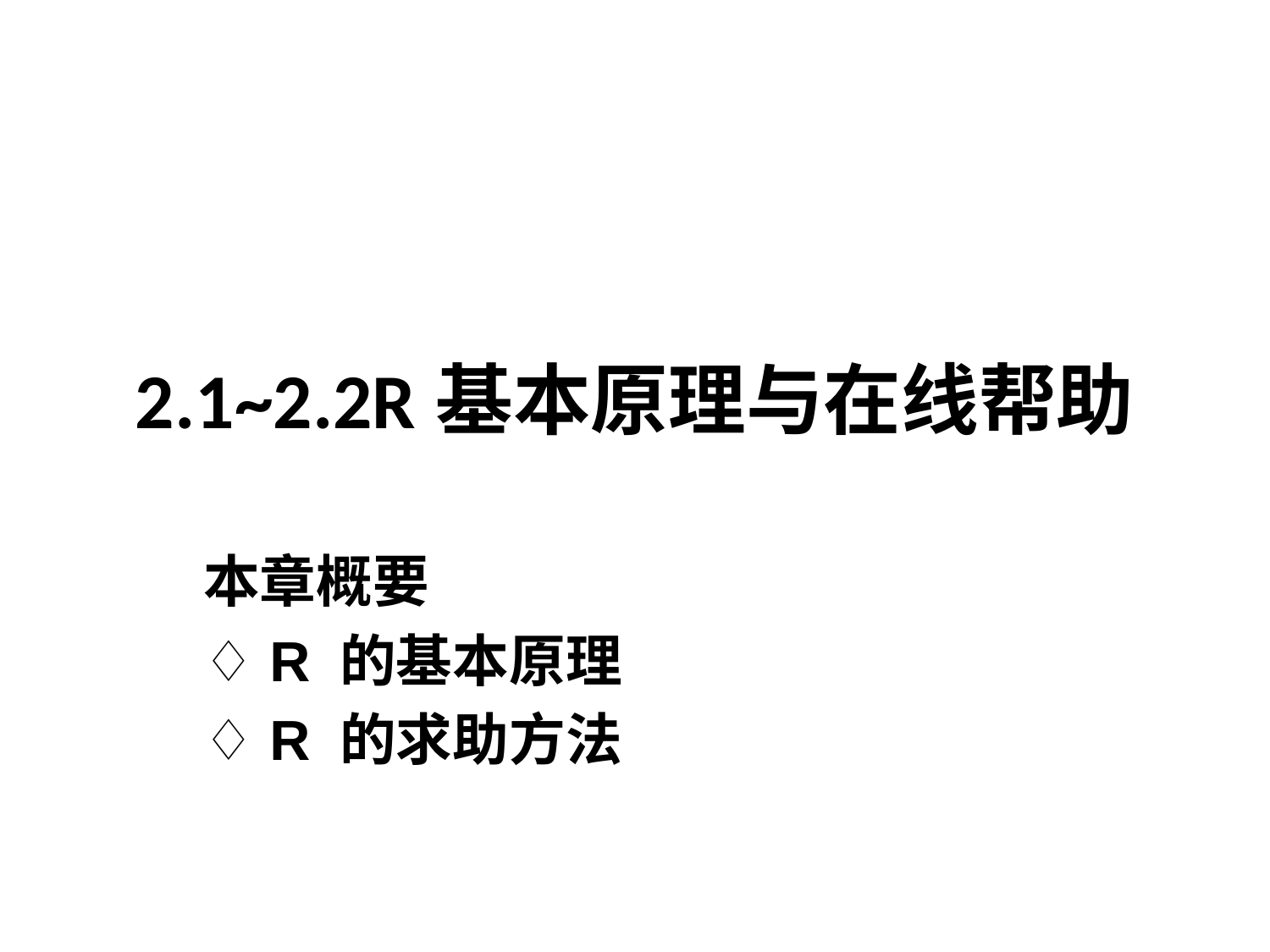

# 2.1~2.2R基本原理与在线帮助
本章概要
♢ R 的基本原理
♢ R 的求助方法